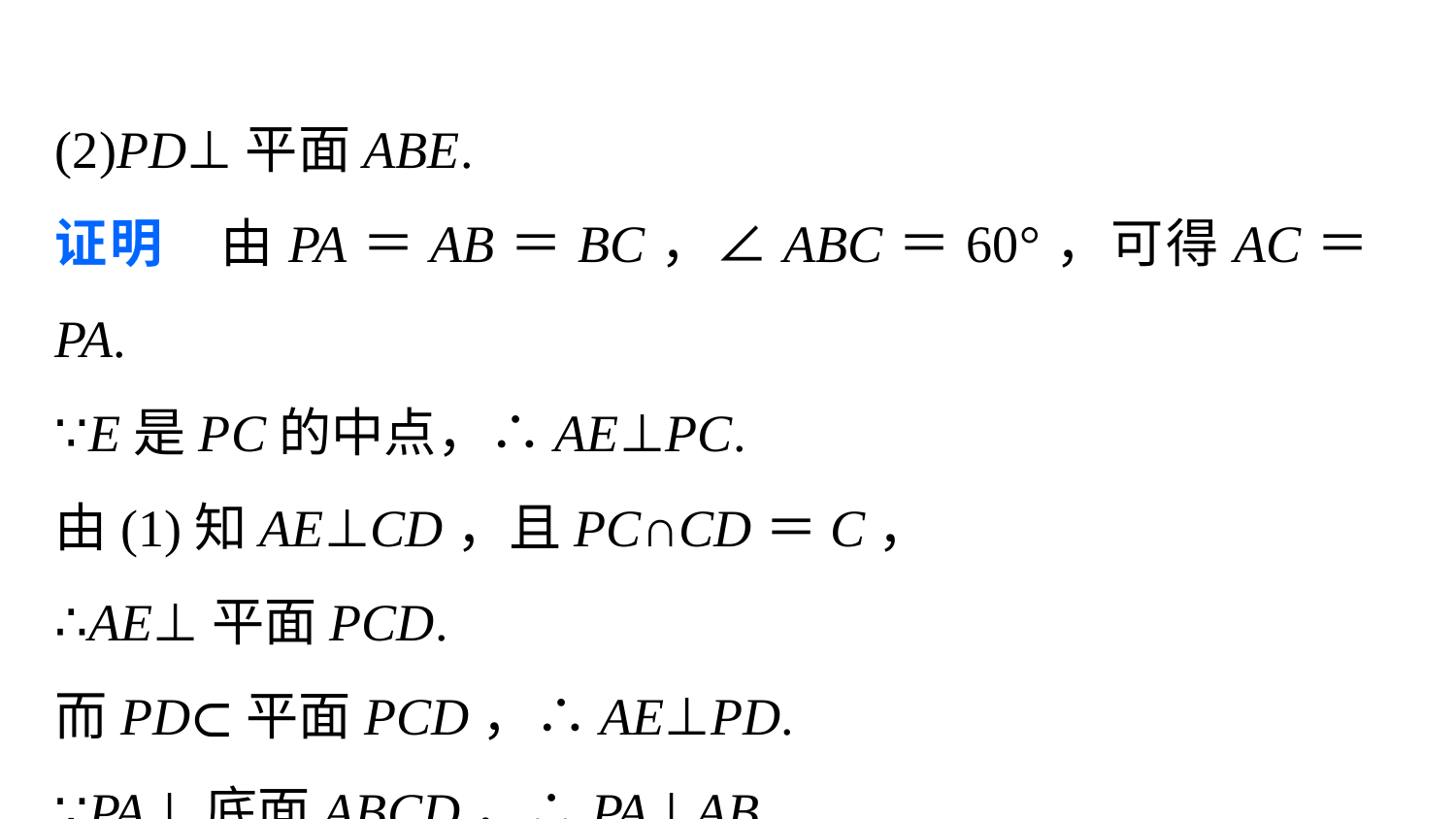

(2)PD⊥平面ABE.
证明　由PA＝AB＝BC，∠ABC＝60°，可得AC＝PA.
∵E是PC的中点，∴AE⊥PC.
由(1)知AE⊥CD，且PC∩CD＝C，
∴AE⊥平面PCD.
而PD⊂平面PCD，∴AE⊥PD.
∵PA⊥底面ABCD，∴PA⊥AB.